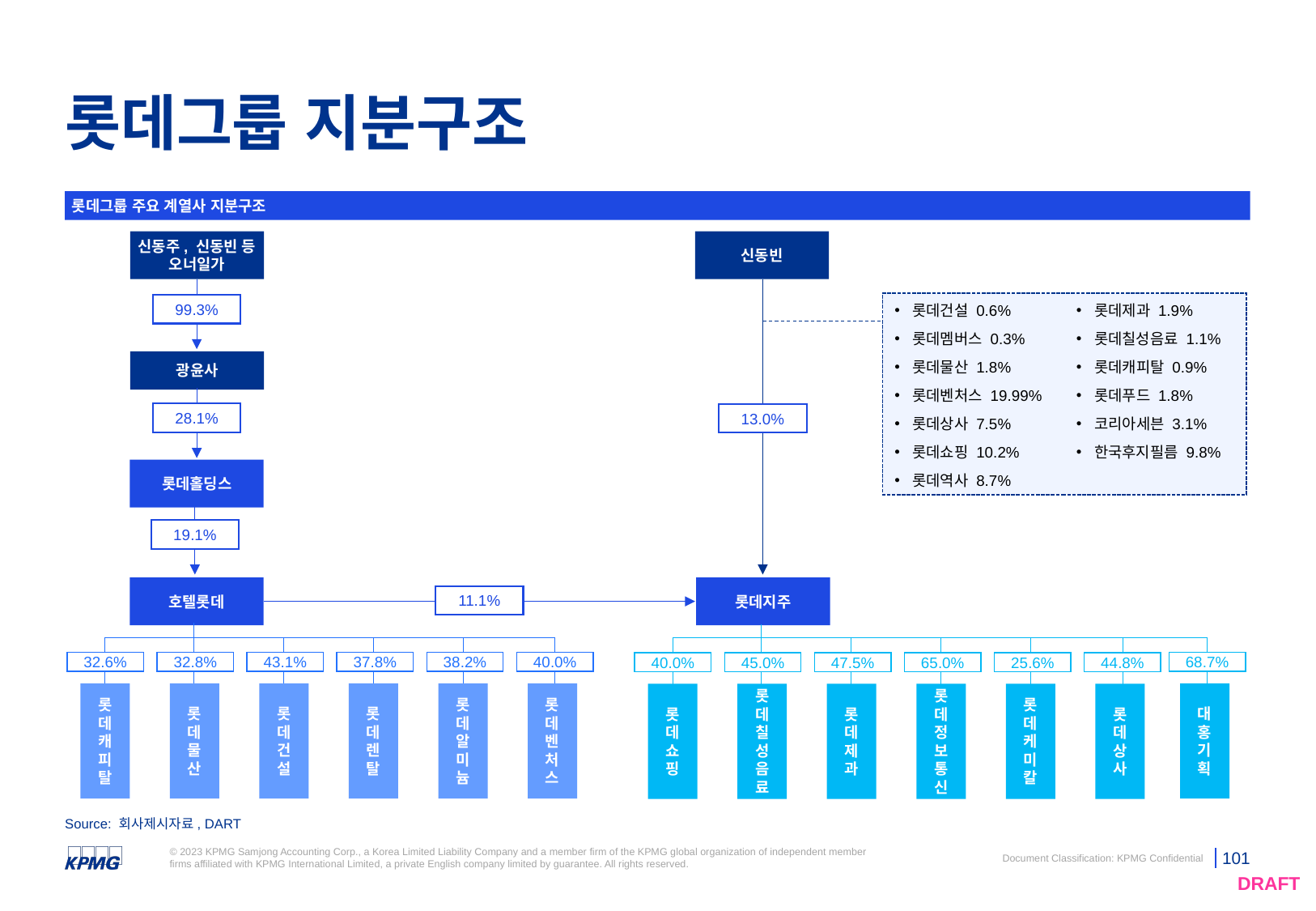

# 롯데그룹 지분구조
롯데그룹 주요 계열사 지분구조
신동주, 신동빈 등
오너일가
신동빈

99.3%
롯데건설 0.6%
롯데멤버스 0.3%
롯데물산 1.8%
롯데벤처스 19.99%
롯데상사 7.5%
롯데쇼핑 10.2%
롯데역사 8.7%

롯데제과 1.9%
롯데칠성음료 1.1%
롯데캐피탈 0.9%
롯데푸드 1.8%
코리아세븐 3.1%
한국후지필름 9.8%
광윤사
28.1%
13.0%
롯데홀딩스
19.1%
호텔롯데
롯데지주
11.1%
32.6%
32.8%
43.1%
37.8%
38.2%
40.0%
68.7%
40.0%
45.0%
47.5%
65.0%
25.6%
44.8%
롯
데
캐
피
탈
롯
데
물
산
롯
데
건
설
롯
데
렌
탈
롯
데
알
미
늄
롯
데
벤
처
스
대
홍
기
획
롯
데
쇼
핑
롯
데
칠
성
음
료
롯
데
제
과
롯
데
정
보
통
신
롯
데
케
미
칼
롯
데
상
사
Source: 회사제시자료, DART